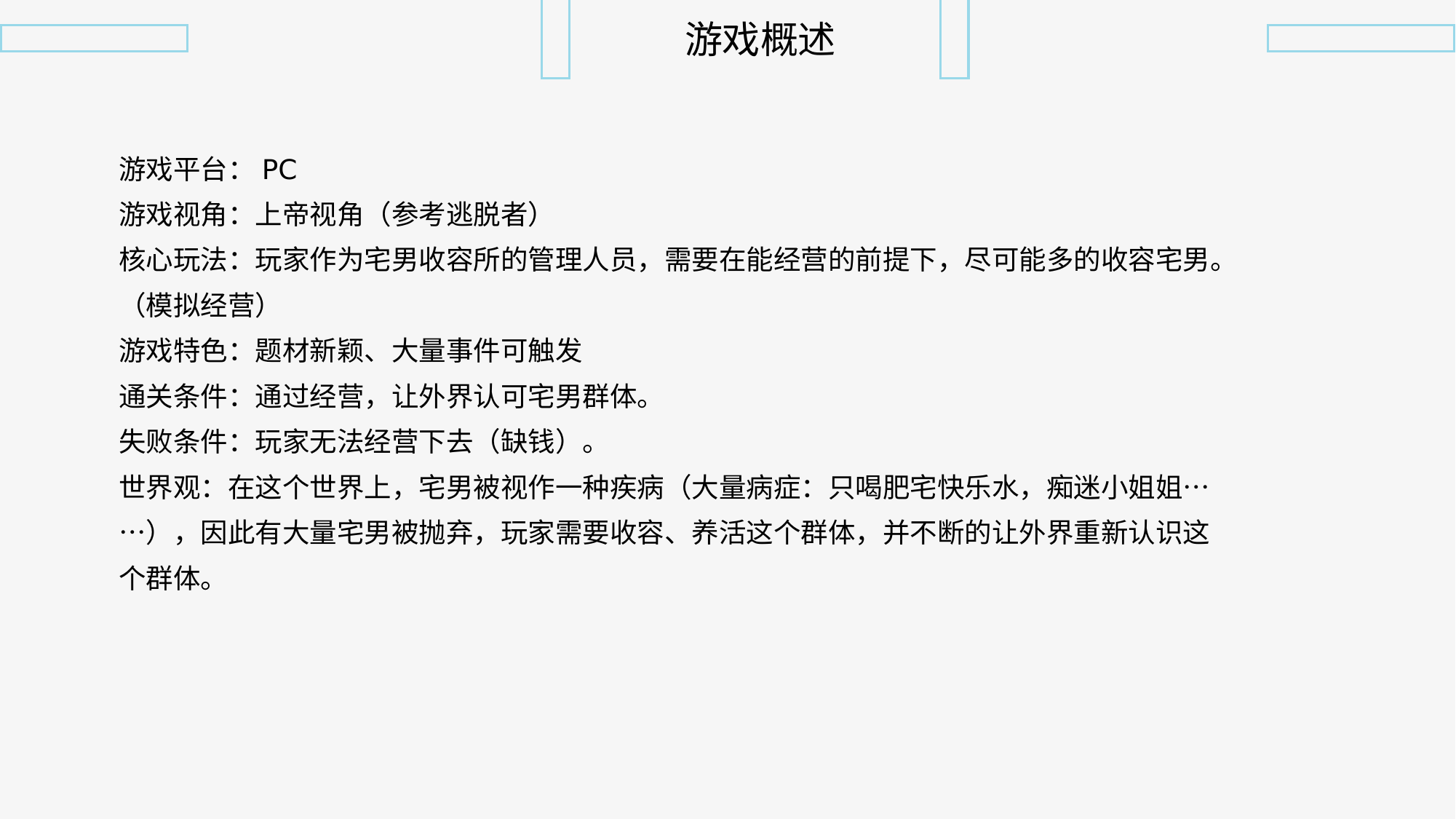

游戏概述

游戏平台：PC
游戏视角：上帝视角（参考逃脱者）
核心玩法：玩家作为宅男收容所的管理人员，需要在能经营的前提下，尽可能多的收容宅男。（模拟经营）
游戏特色：题材新颖、大量事件可触发
通关条件：通过经营，让外界认可宅男群体。
失败条件：玩家无法经营下去（缺钱）。
世界观：在这个世界上，宅男被视作一种疾病（大量病症：只喝肥宅快乐水，痴迷小姐姐……），因此有大量宅男被抛弃，玩家需要收容、养活这个群体，并不断的让外界重新认识这个群体。